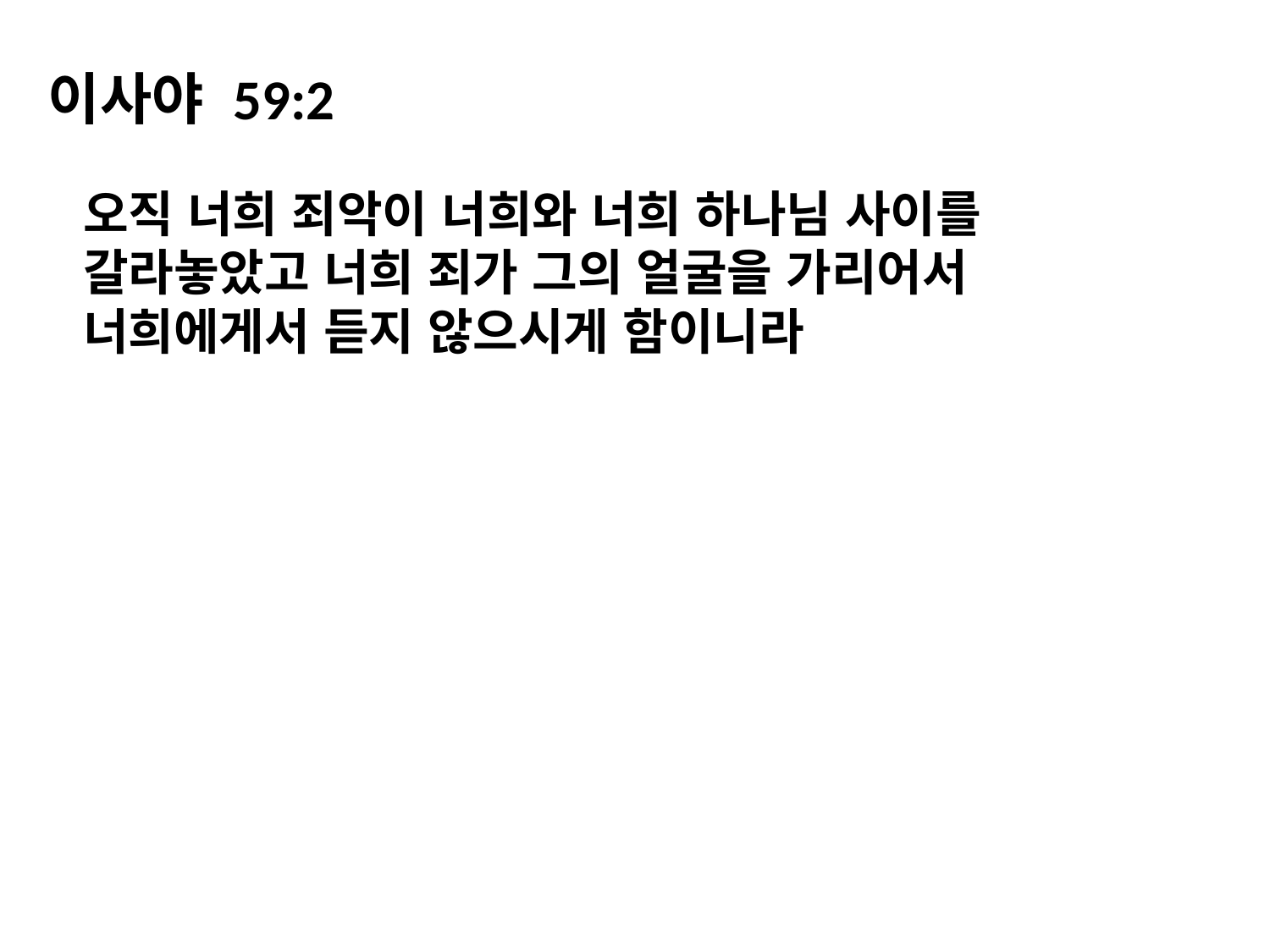

# 이사야 59:2
오직 너희 죄악이 너희와 너희 하나님 사이를 갈라놓았고 너희 죄가 그의 얼굴을 가리어서 너희에게서 듣지 않으시게 함이니라